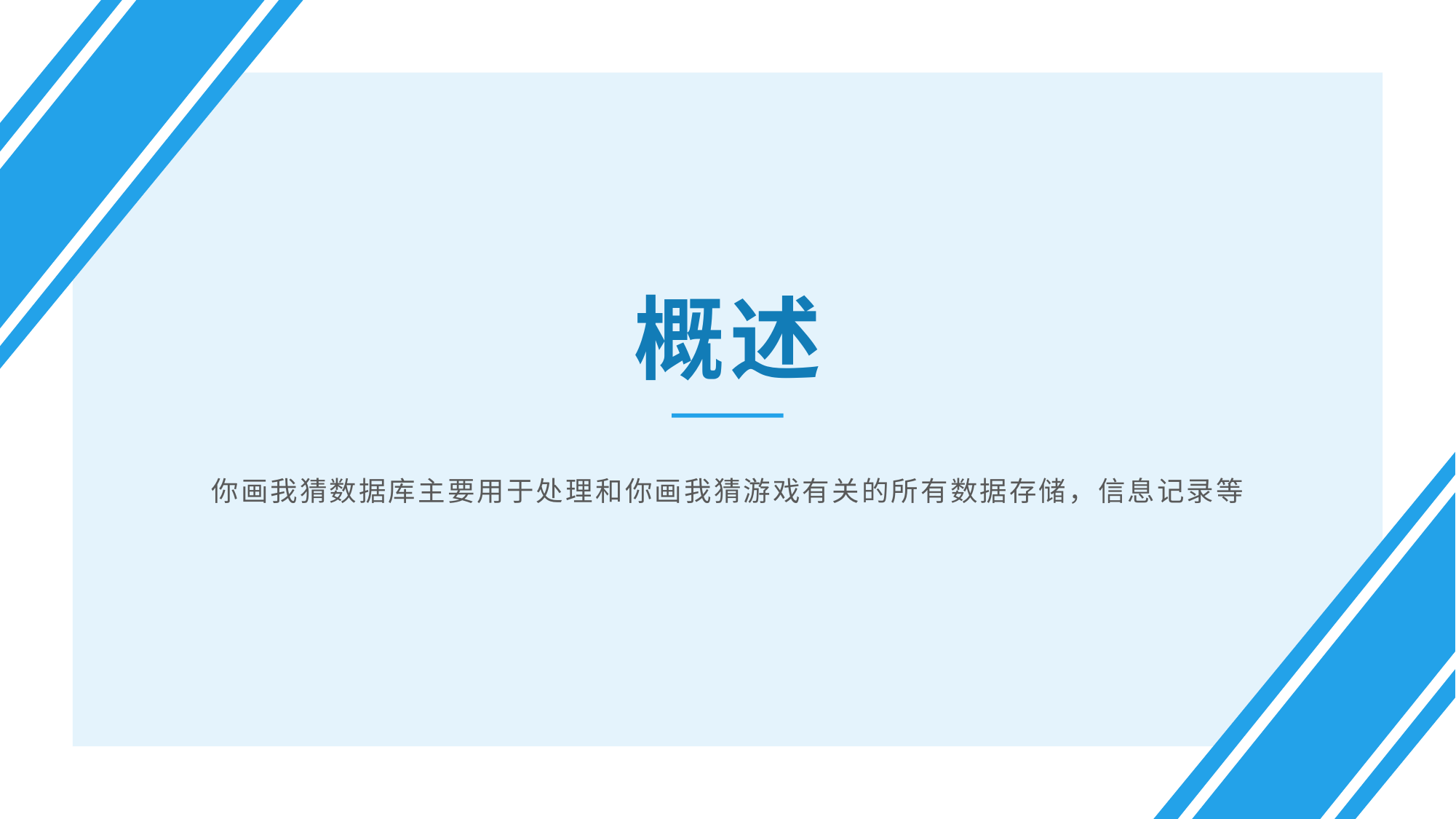

概述

你画我猜数据库主要用于处理和你画我猜游戏有关的所有数据存储，信息记录等